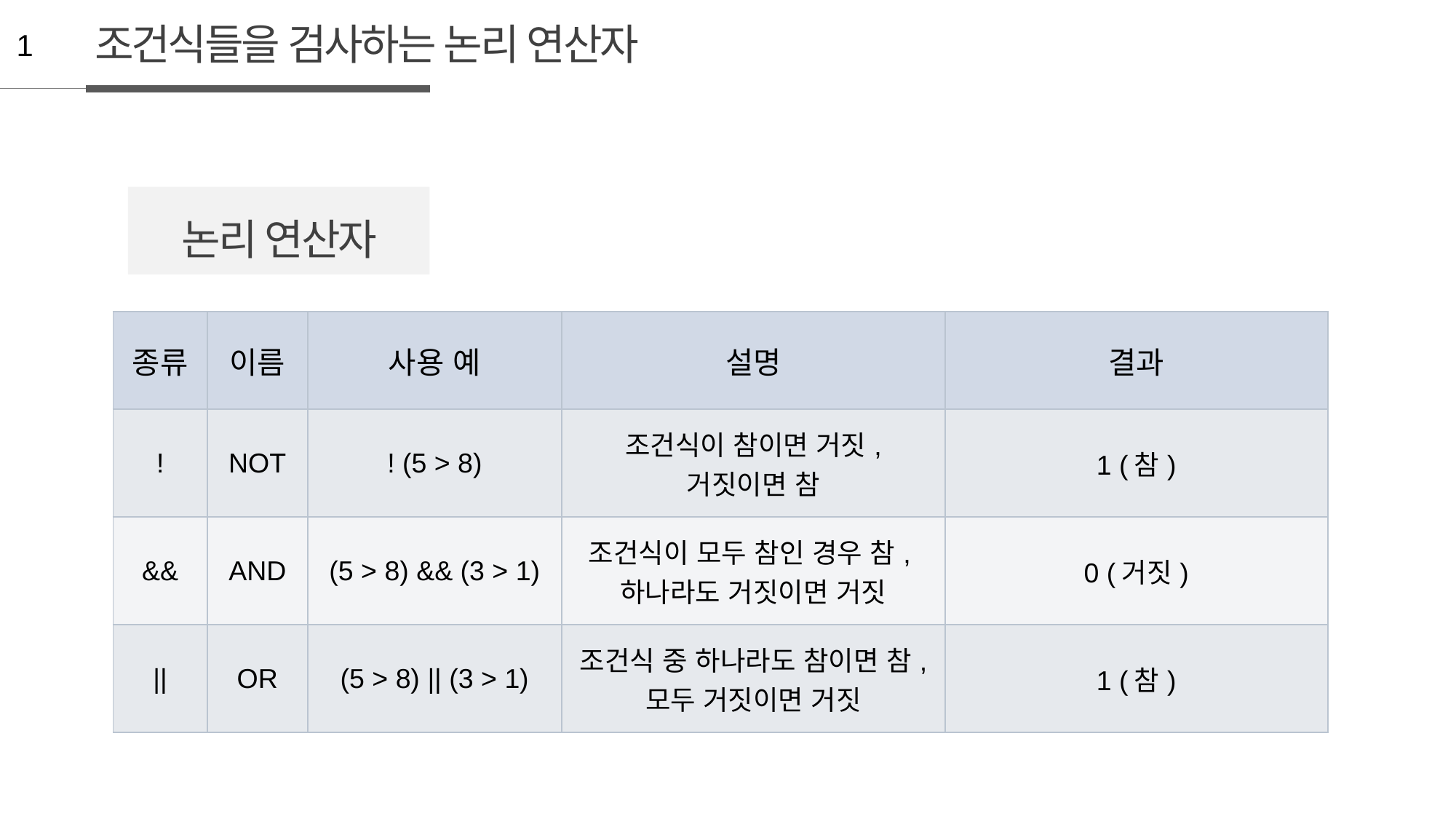

조건식들을 검사하는 논리 연산자
1
논리 연산자

| 종류 | 이름 | 사용 예 | 설명 | 결과 |
| --- | --- | --- | --- | --- |
| ! | NOT | ! (5 > 8) | 조건식이 참이면 거짓, 거짓이면 참 | 1 (참) |
| && | AND | (5 > 8) && (3 > 1) | 조건식이 모두 참인 경우 참, 하나라도 거짓이면 거짓 | 0 (거짓) |
| || | OR | (5 > 8) || (3 > 1) | 조건식 중 하나라도 참이면 참, 모두 거짓이면 거짓 | 1 (참) |